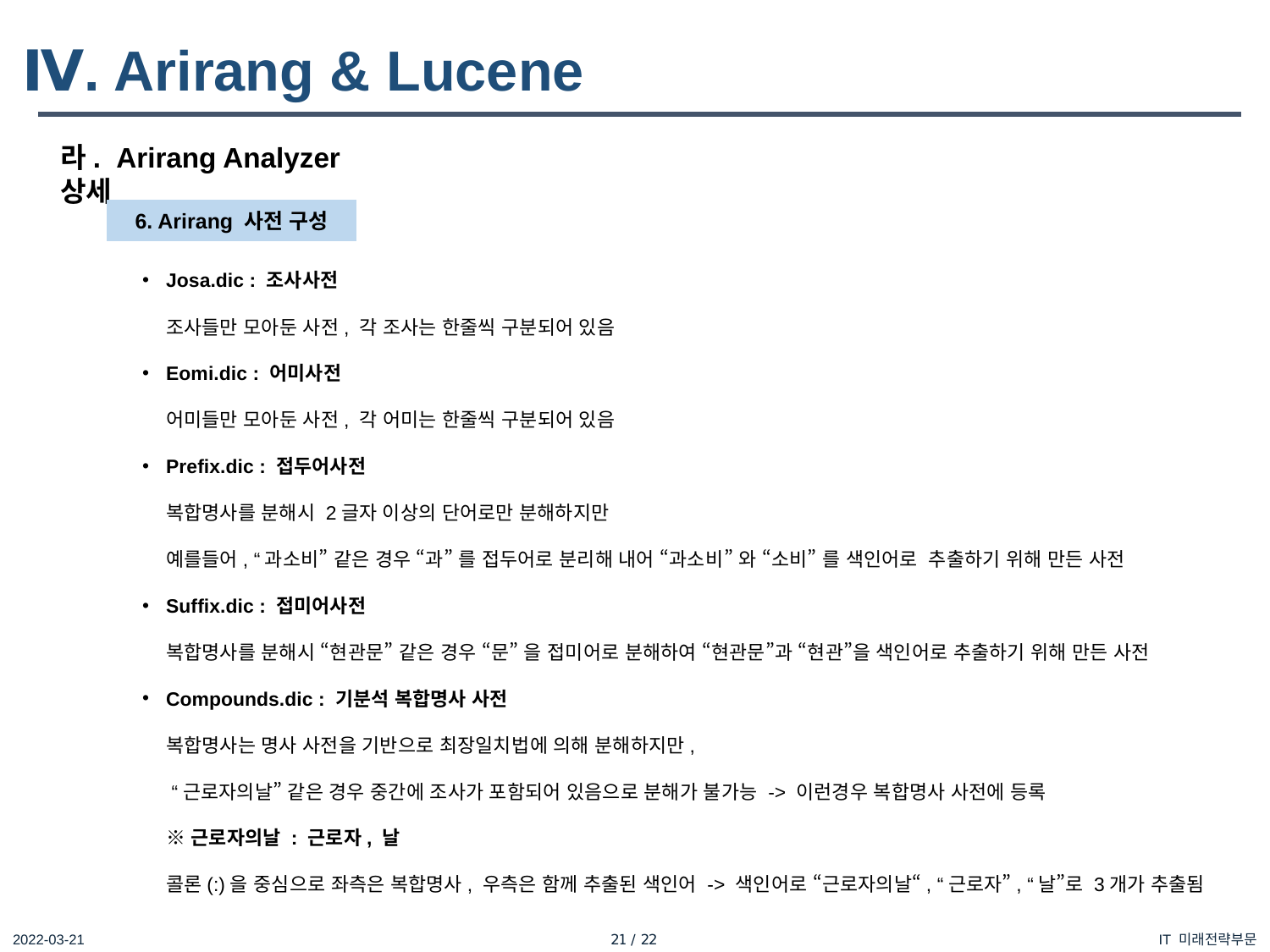

Ⅳ. Arirang & Lucene

라.  Arirang Analyzer 상세
6. Arirang 사전 구성
Josa.dic : 조사사전
조사들만 모아둔 사전, 각 조사는 한줄씩 구분되어 있음
Eomi.dic : 어미사전
어미들만 모아둔 사전, 각 어미는 한줄씩 구분되어 있음
Prefix.dic : 접두어사전
복합명사를 분해시 2글자 이상의 단어로만 분해하지만
예를들어, “과소비” 같은 경우 “과” 를 접두어로 분리해 내어 “과소비” 와 “소비” 를 색인어로  추출하기 위해 만든 사전
Suffix.dic : 접미어사전
복합명사를 분해시 “현관문” 같은 경우 “문” 을 접미어로 분해하여 “현관문”과 “현관”을 색인어로 추출하기 위해 만든 사전
Compounds.dic : 기분석 복합명사 사전
복합명사는 명사 사전을 기반으로 최장일치법에 의해 분해하지만,
 “근로자의날” 같은 경우 중간에 조사가 포함되어 있음으로 분해가 불가능 -> 이런경우 복합명사 사전에 등록
※ 근로자의날 : 근로자, 날
콜론(:)을 중심으로 좌측은 복합명사, 우측은 함께 추출된 색인어 -> 색인어로 “근로자의날“, “근로자”, “날”로 3개가 추출됨
IT 미래전략부문
2022-03-21
21 / 22